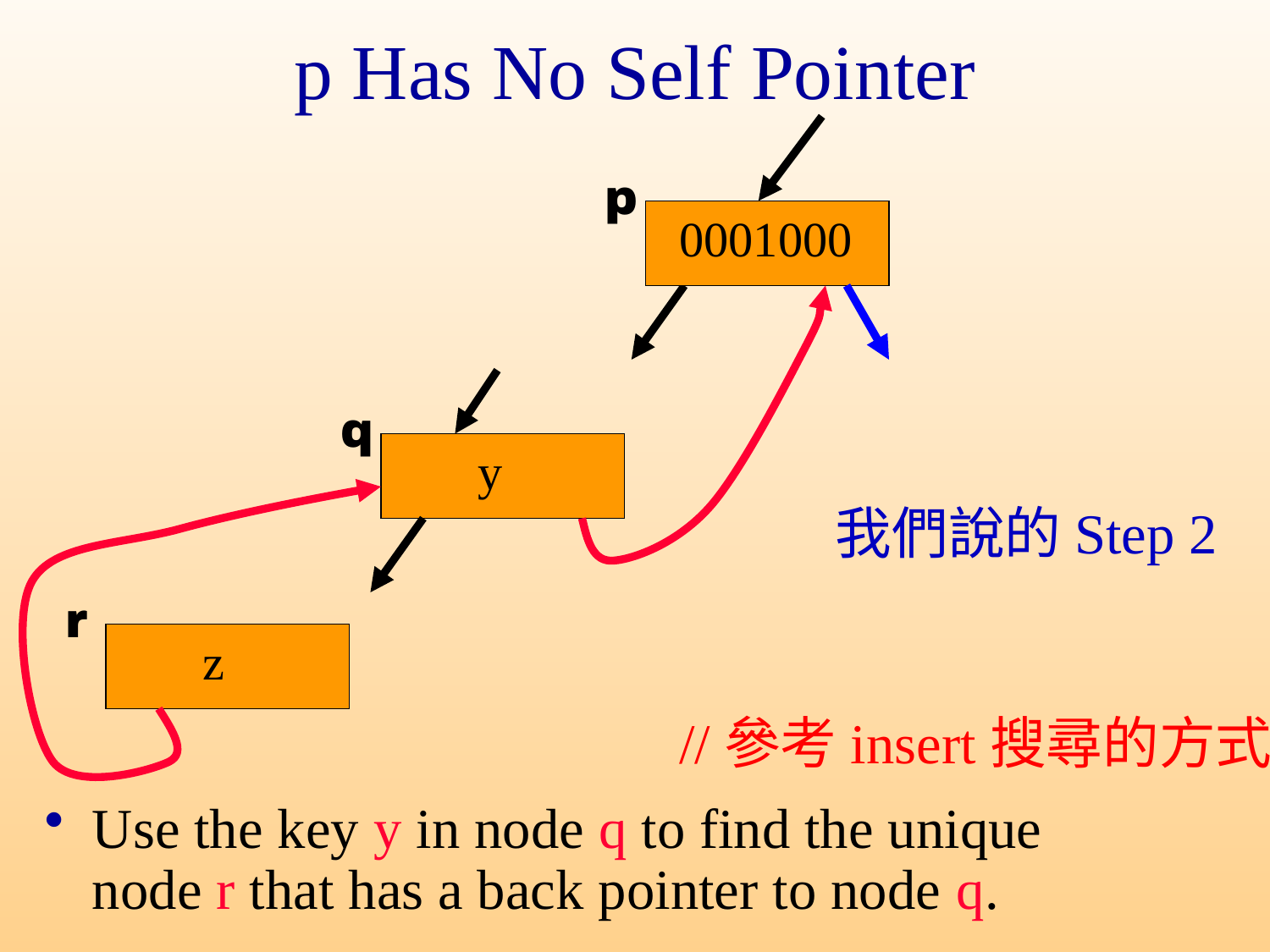

# p Has No Self Pointer

p

0001000

q

y

r

z
我們說的Step 2
//參考insert搜尋的方式
Use the key y in node q to find the unique node r that has a back pointer to node q.